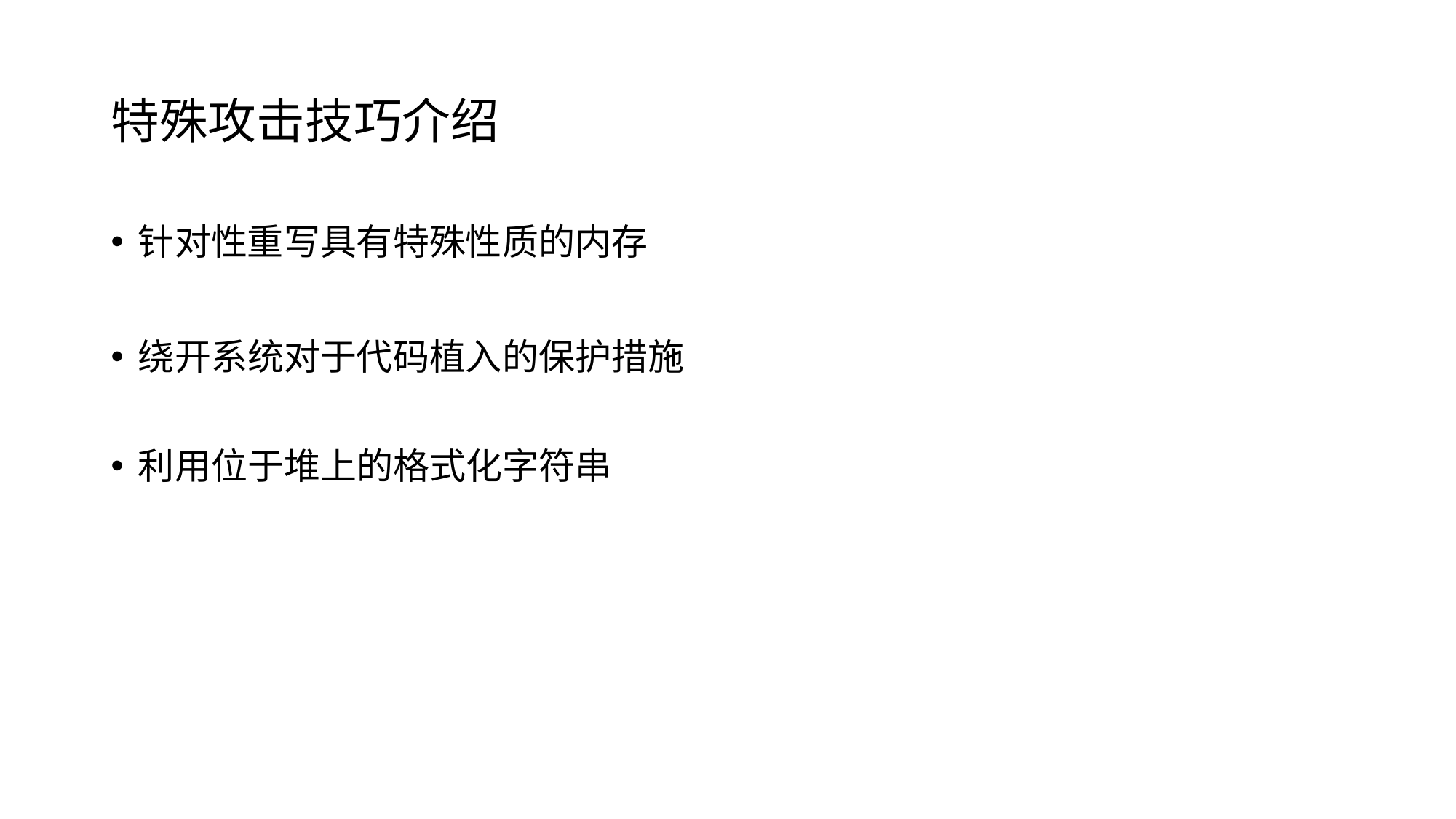

# 特殊攻击技巧介绍
针对性重写具有特殊性质的内存

绕开系统对于代码植入的保护措施

利用位于堆上的格式化字符串